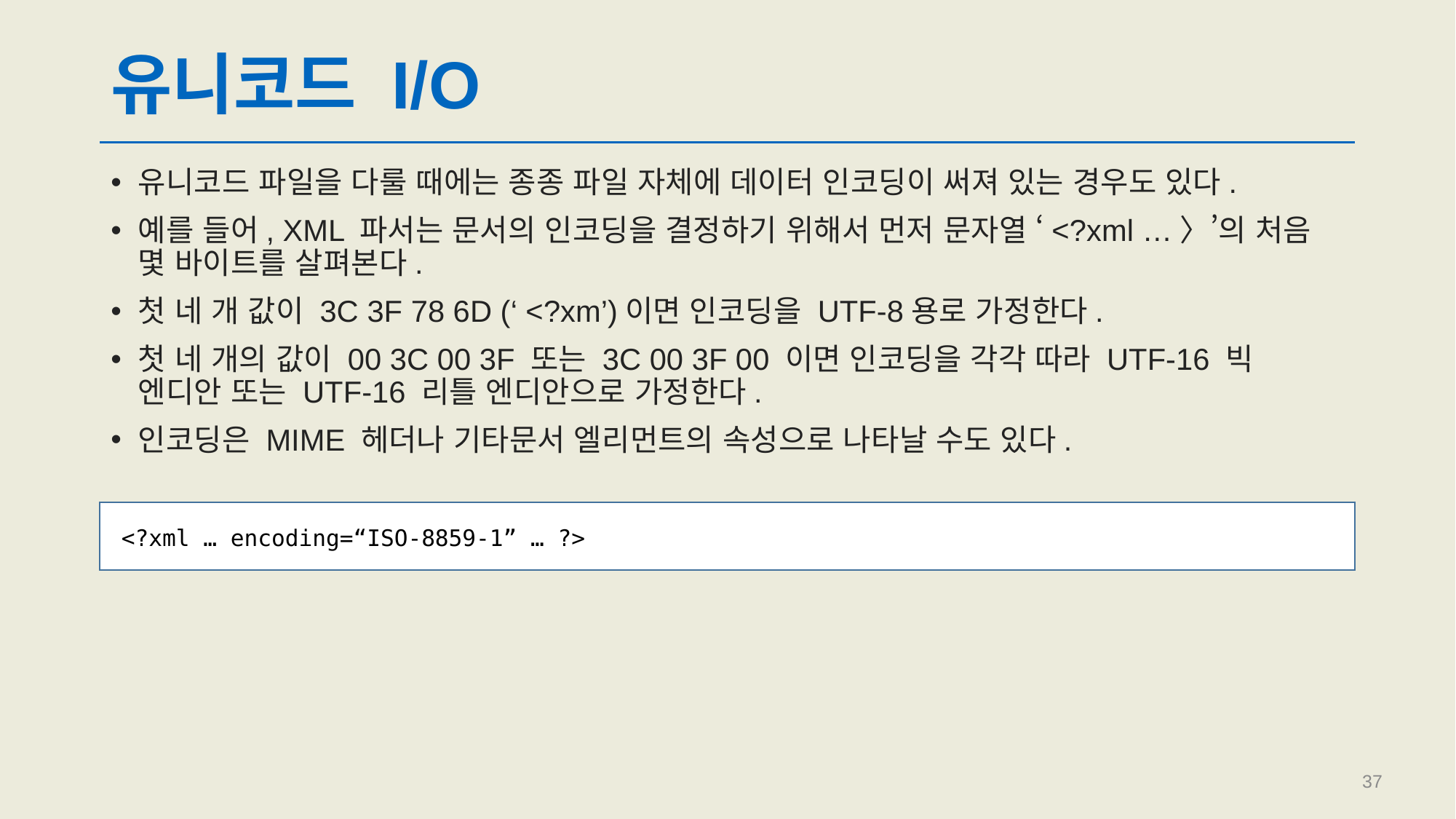

# 유니코드 I/O
유니코드 파일을 다룰 때에는 종종 파일 자체에 데이터 인코딩이 써져 있는 경우도 있다.
예를 들어, XML 파서는 문서의 인코딩을 결정하기 위해서 먼저 문자열 ‘<?xml …〉’의 처음 몇 바이트를 살펴본다.
첫 네 개 값이 3C 3F 78 6D (‘ <?xm’)이면 인코딩을 UTF-8용로 가정한다.
첫 네 개의 값이 00 3C 00 3F 또는 3C 00 3F 00 이면 인코딩을 각각 따라 UTF-16 빅 엔디안 또는 UTF-16 리틀 엔디안으로 가정한다.
인코딩은 MIME 헤더나 기타문서 엘리먼트의 속성으로 나타날 수도 있다.
<?xml … encoding=“ISO-8859-1” … ?>
37